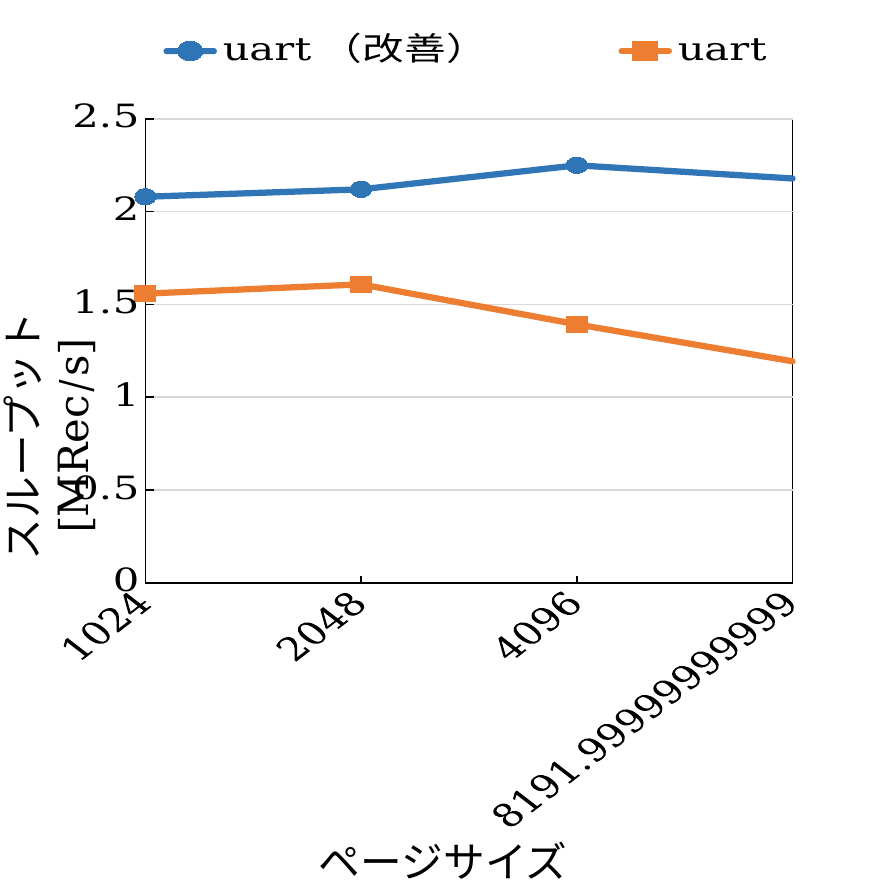

### Chart

| Category | uart（改善） | uart |
|---|---|---|
スループット [MRec/s]
ページサイズ